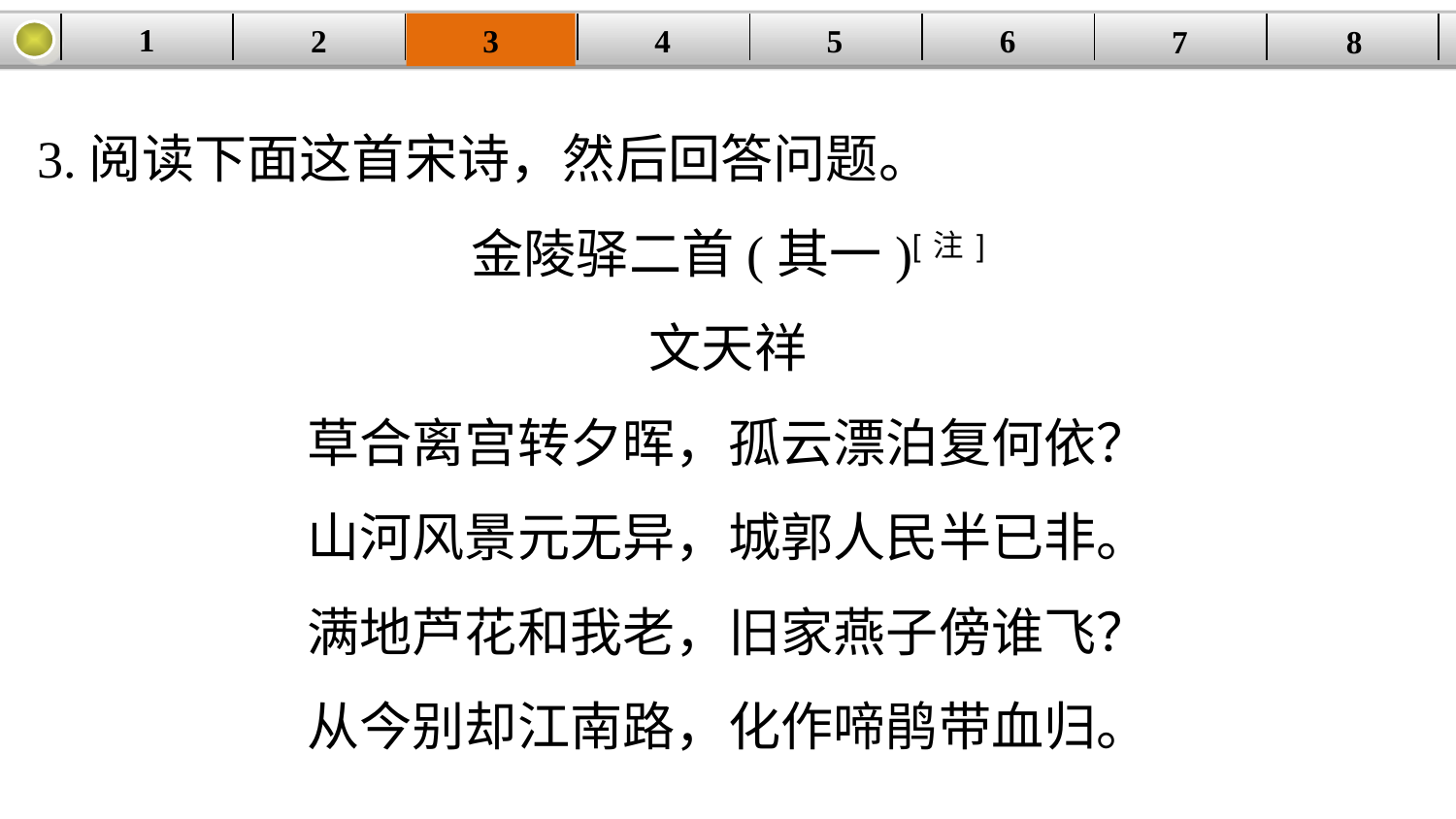

1
2
3
4
|  |  |  |  |  |  |  |  |
| --- | --- | --- | --- | --- | --- | --- | --- |
5
6
7
8

3.阅读下面这首宋诗，然后回答问题。
金陵驿二首(其一)[注]
文天祥
草合离宫转夕晖，孤云漂泊复何依？
山河风景元无异，城郭人民半已非。
满地芦花和我老，旧家燕子傍谁飞？
从今别却江南路，化作啼鹃带血归。